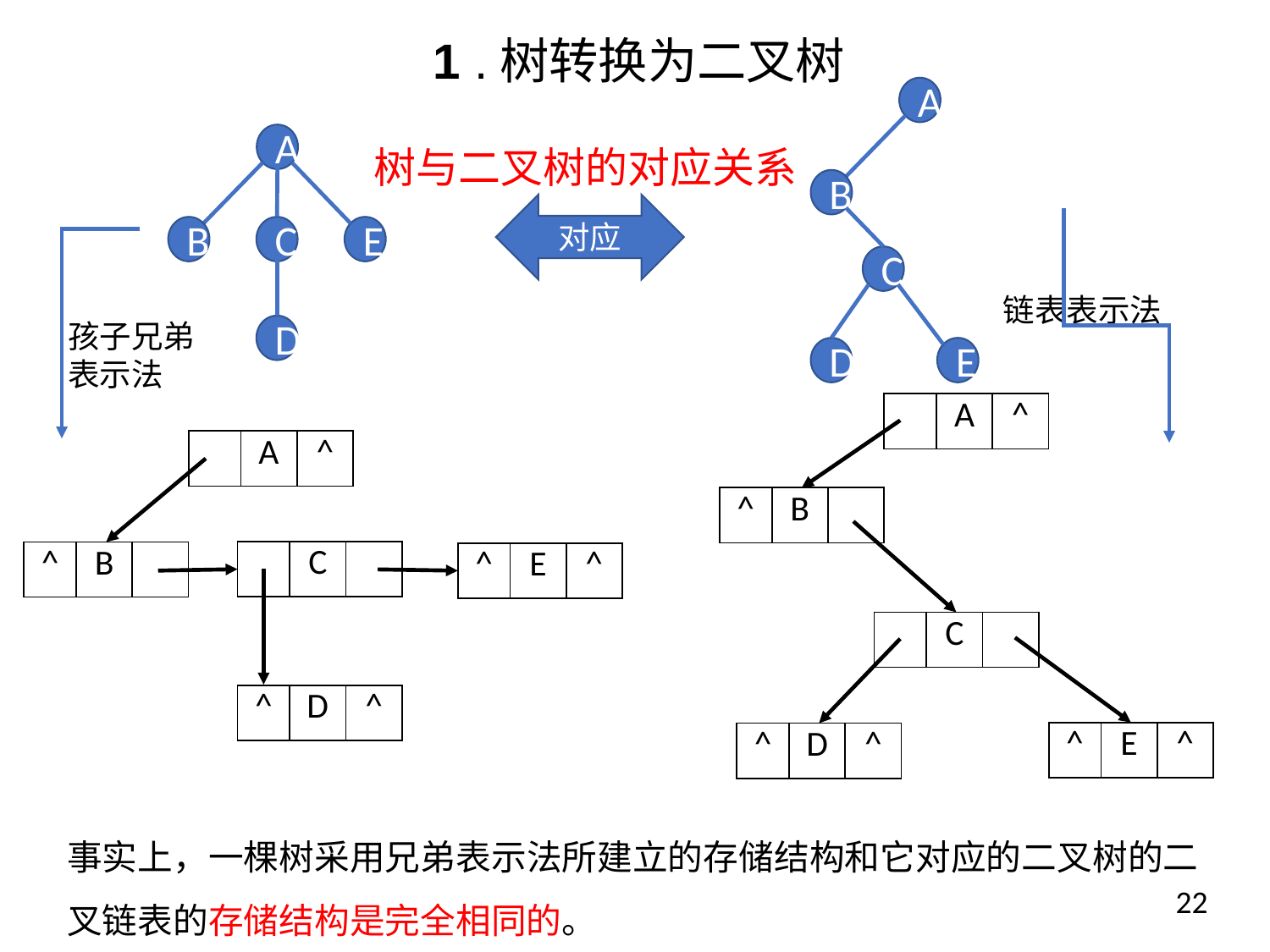

1 .树转换为二叉树
A
A
树与二叉树的对应关系
B
对应
B
C
E
C
链表表示法
孩子兄弟
表示法
D
E
D
|  | A | ^ |
| --- | --- | --- |
|  | A | ^ |
| --- | --- | --- |
| ^ | B |  |
| --- | --- | --- |
|  | C |  |
| --- | --- | --- |
| ^ | B |  |
| --- | --- | --- |
| ^ | E | ^ |
| --- | --- | --- |
|  | C |  |
| --- | --- | --- |
| ^ | D | ^ |
| --- | --- | --- |
| ^ | E | ^ |
| --- | --- | --- |
| ^ | D | ^ |
| --- | --- | --- |
事实上，一棵树采用兄弟表示法所建立的存储结构和它对应的二叉树的二叉链表的存储结构是完全相同的。
22